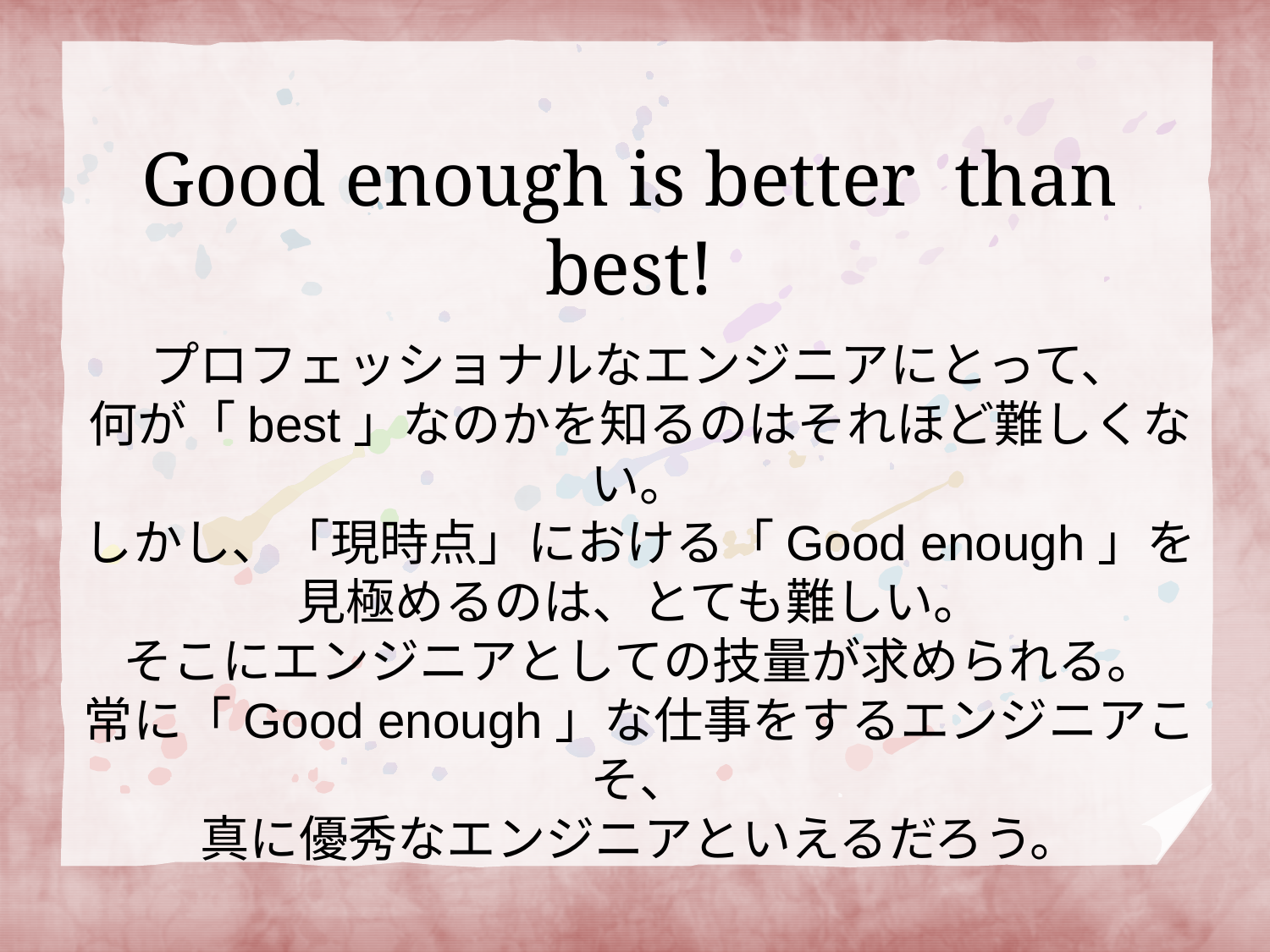

Good enough is better  than best!
プロフェッショナルなエンジニアにとって、
何が「best」なのかを知るのはそれほど難しくない。
しかし、「現時点」における「Good enough」を
見極めるのは、とても難しい。
そこにエンジニアとしての技量が求められる。
常に「Good enough」な仕事をするエンジニアこそ、
真に優秀なエンジニアといえるだろう。